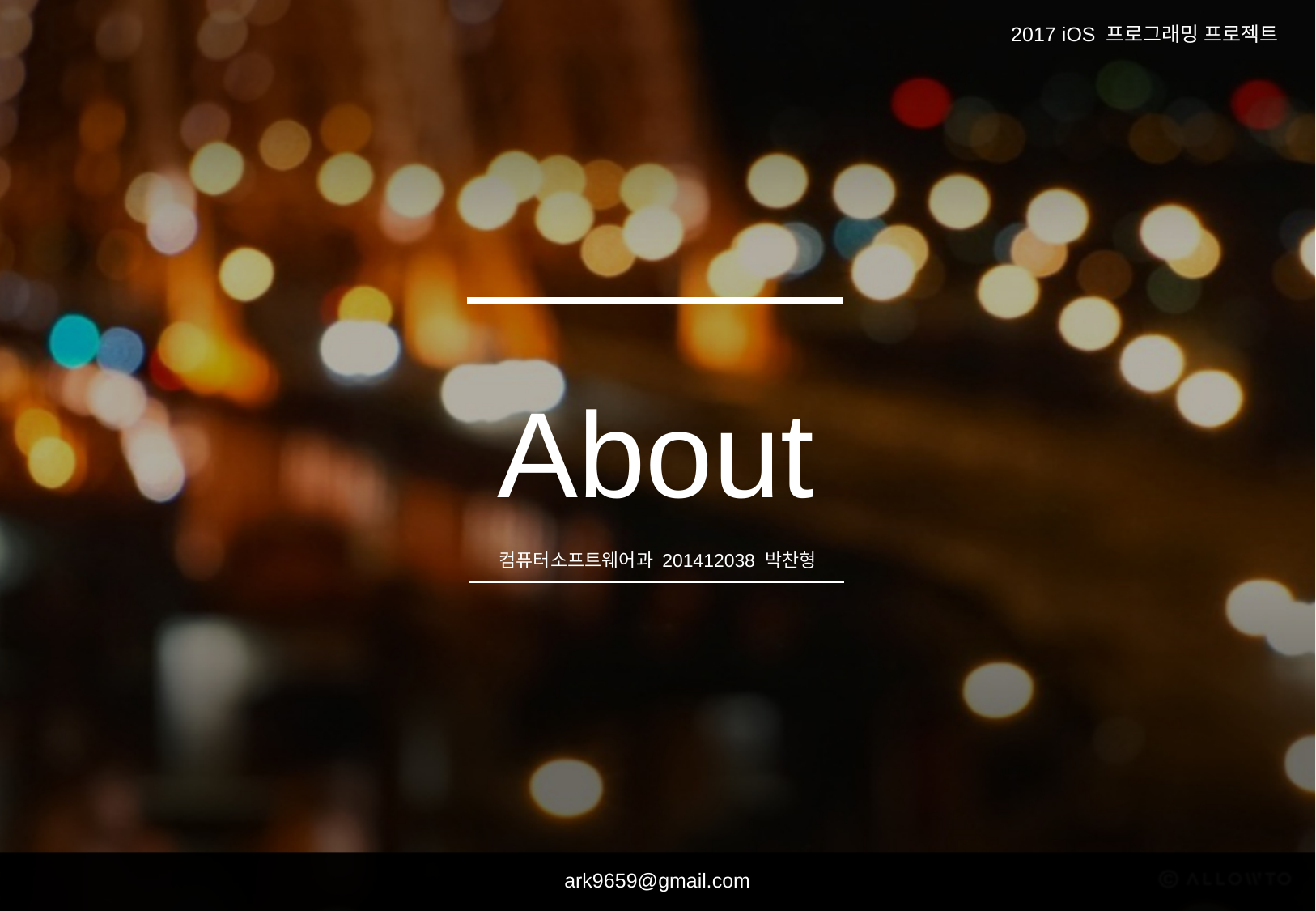

2017 iOS 프로그래밍 프로젝트
About
컴퓨터소프트웨어과 201412038 박찬형

ark9659@gmail.com